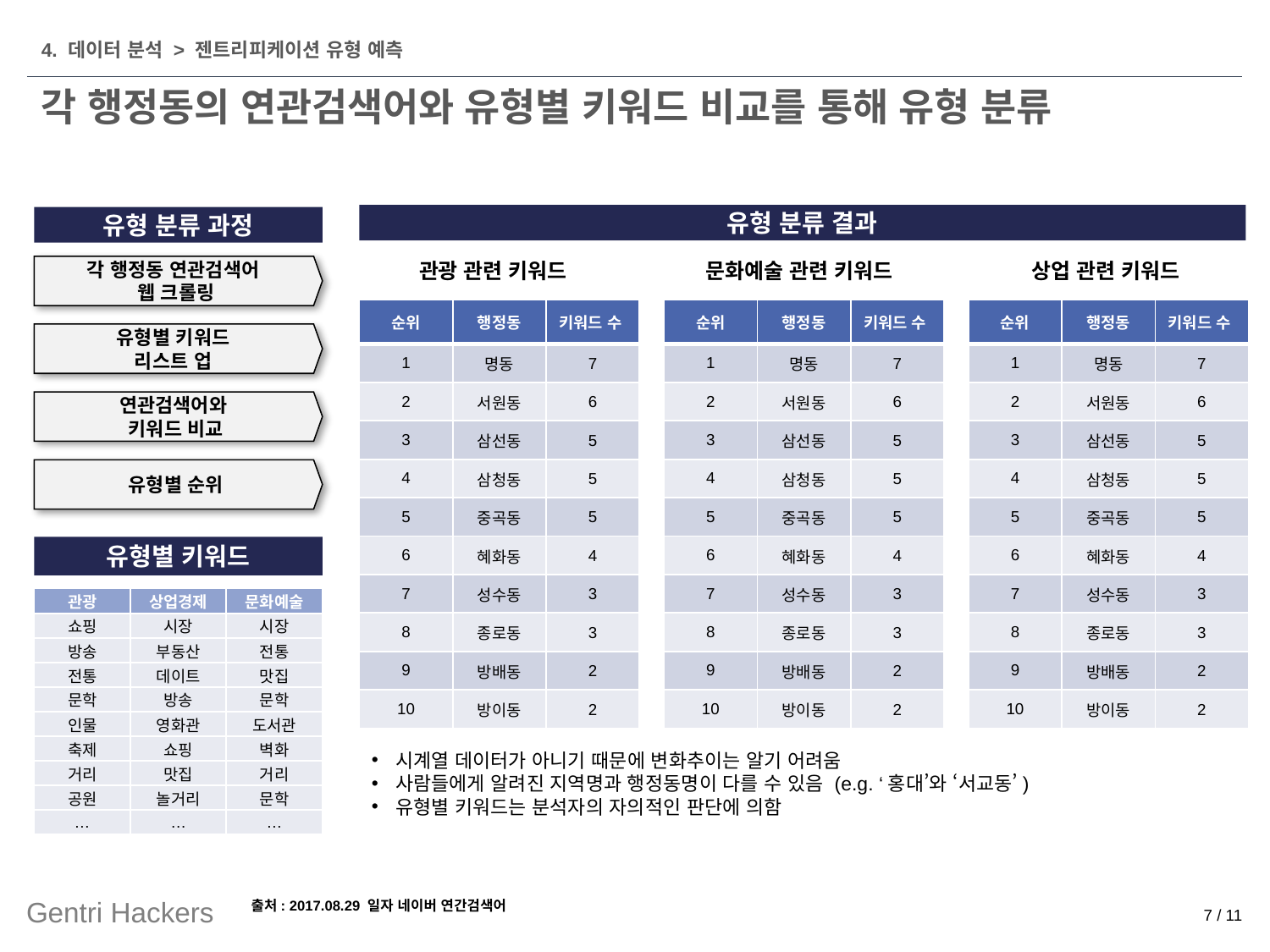

4. 데이터 분석 > 젠트리피케이션 유형 예측
# 각 행정동의 연관검색어와 유형별 키워드 비교를 통해 유형 분류
유형 분류 결과
유형 분류 과정
관광 관련 키워드
문화예술 관련 키워드
상업 관련 키워드
각 행정동 연관검색어
웹 크롤링
| 순위 | 행정동 | 키워드 수 |
| --- | --- | --- |
| 1 | 명동 | 7 |
| 2 | 서원동 | 6 |
| 3 | 삼선동 | 5 |
| 4 | 삼청동 | 5 |
| 5 | 중곡동 | 5 |
| 6 | 혜화동 | 4 |
| 7 | 성수동 | 3 |
| 8 | 종로동 | 3 |
| 9 | 방배동 | 2 |
| 10 | 방이동 | 2 |
| 순위 | 행정동 | 키워드 수 |
| --- | --- | --- |
| 1 | 명동 | 7 |
| 2 | 서원동 | 6 |
| 3 | 삼선동 | 5 |
| 4 | 삼청동 | 5 |
| 5 | 중곡동 | 5 |
| 6 | 혜화동 | 4 |
| 7 | 성수동 | 3 |
| 8 | 종로동 | 3 |
| 9 | 방배동 | 2 |
| 10 | 방이동 | 2 |
| 순위 | 행정동 | 키워드 수 |
| --- | --- | --- |
| 1 | 명동 | 7 |
| 2 | 서원동 | 6 |
| 3 | 삼선동 | 5 |
| 4 | 삼청동 | 5 |
| 5 | 중곡동 | 5 |
| 6 | 혜화동 | 4 |
| 7 | 성수동 | 3 |
| 8 | 종로동 | 3 |
| 9 | 방배동 | 2 |
| 10 | 방이동 | 2 |
유형별 키워드
리스트 업
연관검색어와
키워드 비교
업무Timeline
설계
유형별 순위
유형별 키워드
| 관광 | 상업경제 | 문화예술 |
| --- | --- | --- |
| 쇼핑 | 시장 | 시장 |
| 방송 | 부동산 | 전통 |
| 전통 | 데이트 | 맛집 |
| 문학 | 방송 | 문학 |
| 인물 | 영화관 | 도서관 |
| 축제 | 쇼핑 | 벽화 |
| 거리 | 맛집 | 거리 |
| 공원 | 놀거리 | 문학 |
| … | … | … |
시계열 데이터가 아니기 때문에 변화추이는 알기 어려움
사람들에게 알려진 지역명과 행정동명이 다를 수 있음 (e.g. ‘홍대’와 ‘서교동’)
유형별 키워드는 분석자의 자의적인 판단에 의함

출처: 2017.08.29 일자 네이버 연간검색어

이너뷰티 시장 내 Business Practice 확립 방안
1) 공급 용이성,
2) 수익성,
3) 안정성,
4) 성장성을
고려한 제품군 선정
관련
제품군
탐색
수익성 개선
및 사업의 지속가능성 제고